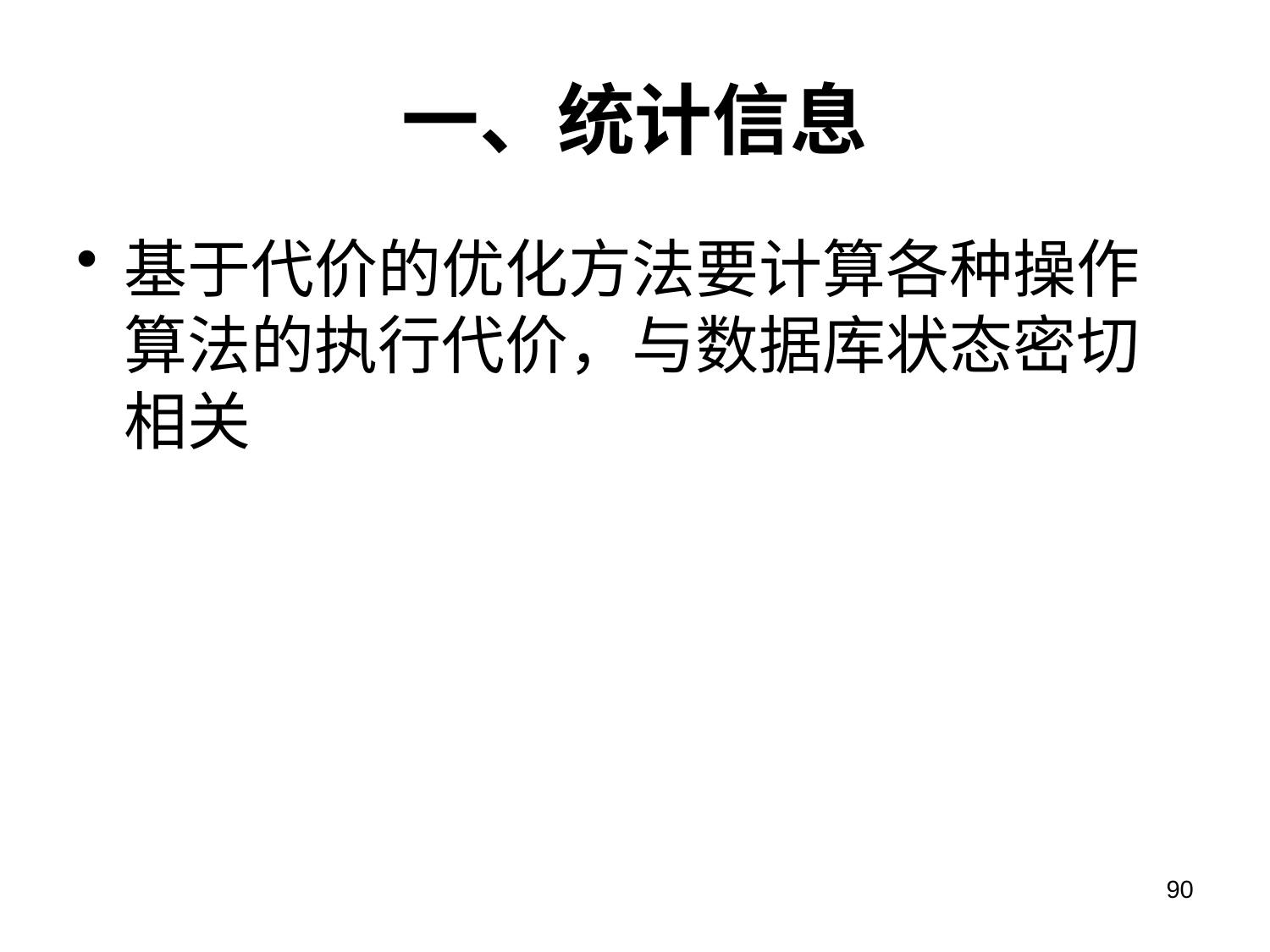

# 一、统计信息
基于代价的优化方法要计算各种操作算法的执行代价，与数据库状态密切相关

90